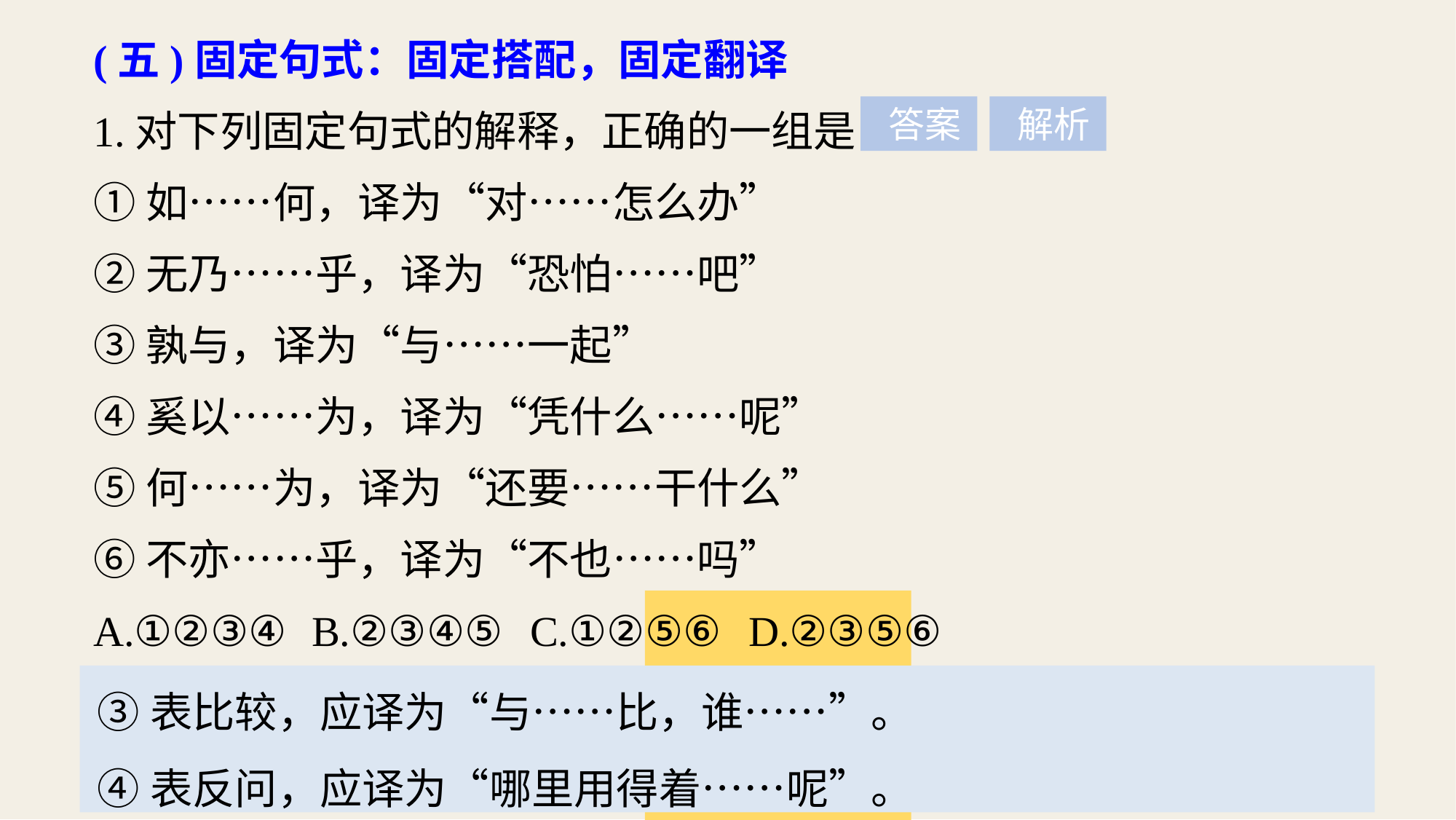

(五)固定句式：固定搭配，固定翻译
1.对下列固定句式的解释，正确的一组是
①如……何，译为“对……怎么办”
②无乃……乎，译为“恐怕……吧”
③孰与，译为“与……一起”
④奚以……为，译为“凭什么……呢”
⑤何……为，译为“还要……干什么”
⑥不亦……乎，译为“不也……吗”
A.①②③④  	B.②③④⑤	C.①②⑤⑥  	D.②③⑤⑥
 答案
 解析

③表比较，应译为“与……比，谁……”。
④表反问，应译为“哪里用得着……呢”。